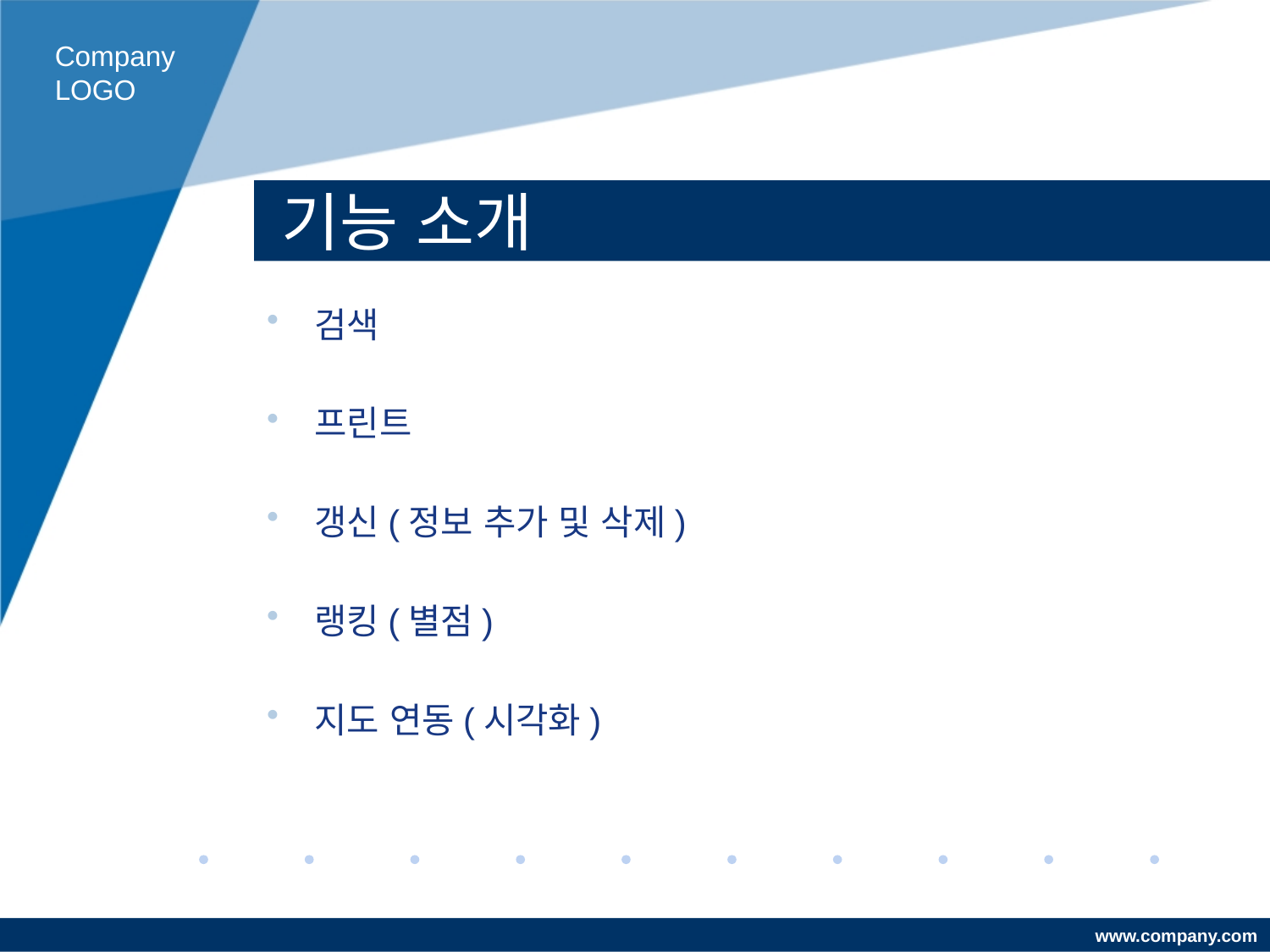

Company LOGO
# 기능 소개
검색

프린트

갱신(정보 추가 및 삭제)

랭킹(별점)

지도 연동(시각화)